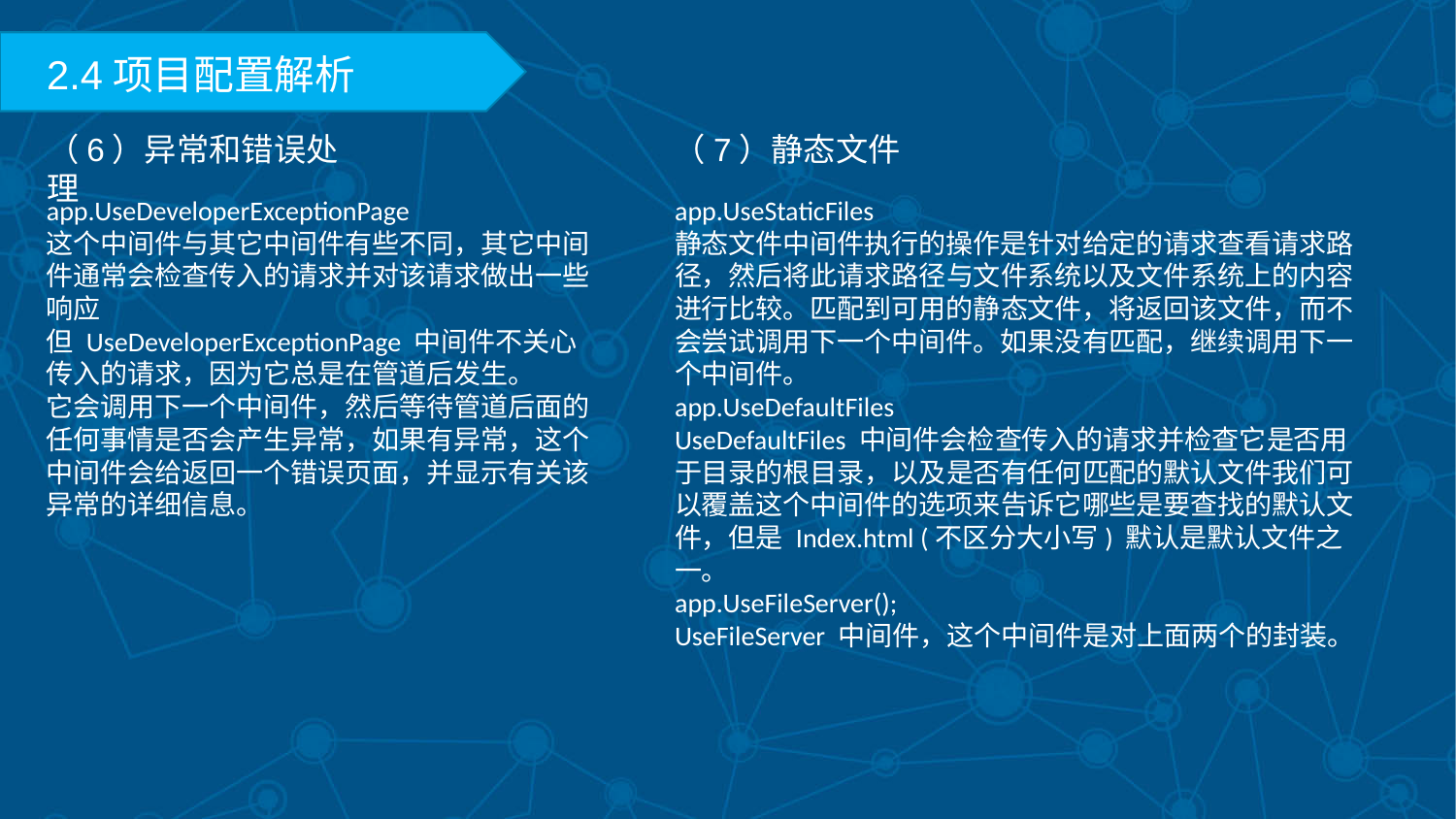

2.4项目配置解析
（6）异常和错误处理
（7）静态文件
app.UseDeveloperExceptionPage
这个中间件与其它中间件有些不同，其它中间件通常会检查传入的请求并对该请求做出一些响应
但 UseDeveloperExceptionPage 中间件不关心传入的请求，因为它总是在管道后发生。
它会调用下一个中间件，然后等待管道后面的任何事情是否会产生异常，如果有异常，这个中间件会给返回一个错误页面，并显示有关该异常的详细信息。
app.UseStaticFiles
静态文件中间件执行的操作是针对给定的请求查看请求路径，然后将此请求路径与文件系统以及文件系统上的内容进行比较。匹配到可用的静态文件，将返回该文件，而不会尝试调用下一个中间件。如果没有匹配，继续调用下一个中间件。
app.UseDefaultFiles
UseDefaultFiles 中间件会检查传入的请求并检查它是否用于目录的根目录，以及是否有任何匹配的默认文件我们可以覆盖这个中间件的选项来告诉它哪些是要查找的默认文件，但是 Index.html (不区分大小写) 默认是默认文件之一。
app.UseFileServer();
UseFileServer 中间件，这个中间件是对上面两个的封装。